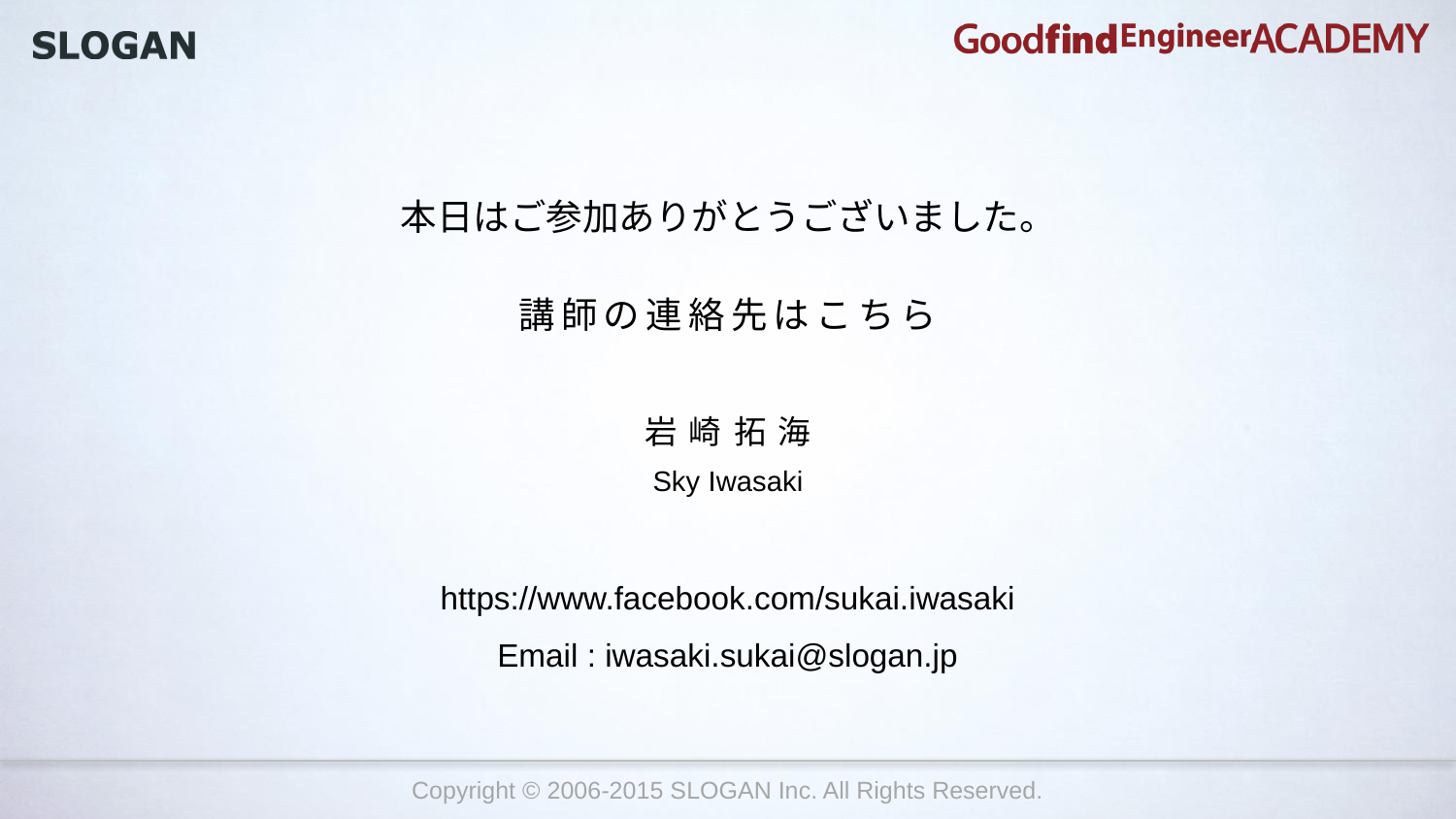

# 岩崎拓海
Sky Iwasaki
https://www.facebook.com/sukai.iwasaki
Email : iwasaki.sukai@slogan.jp